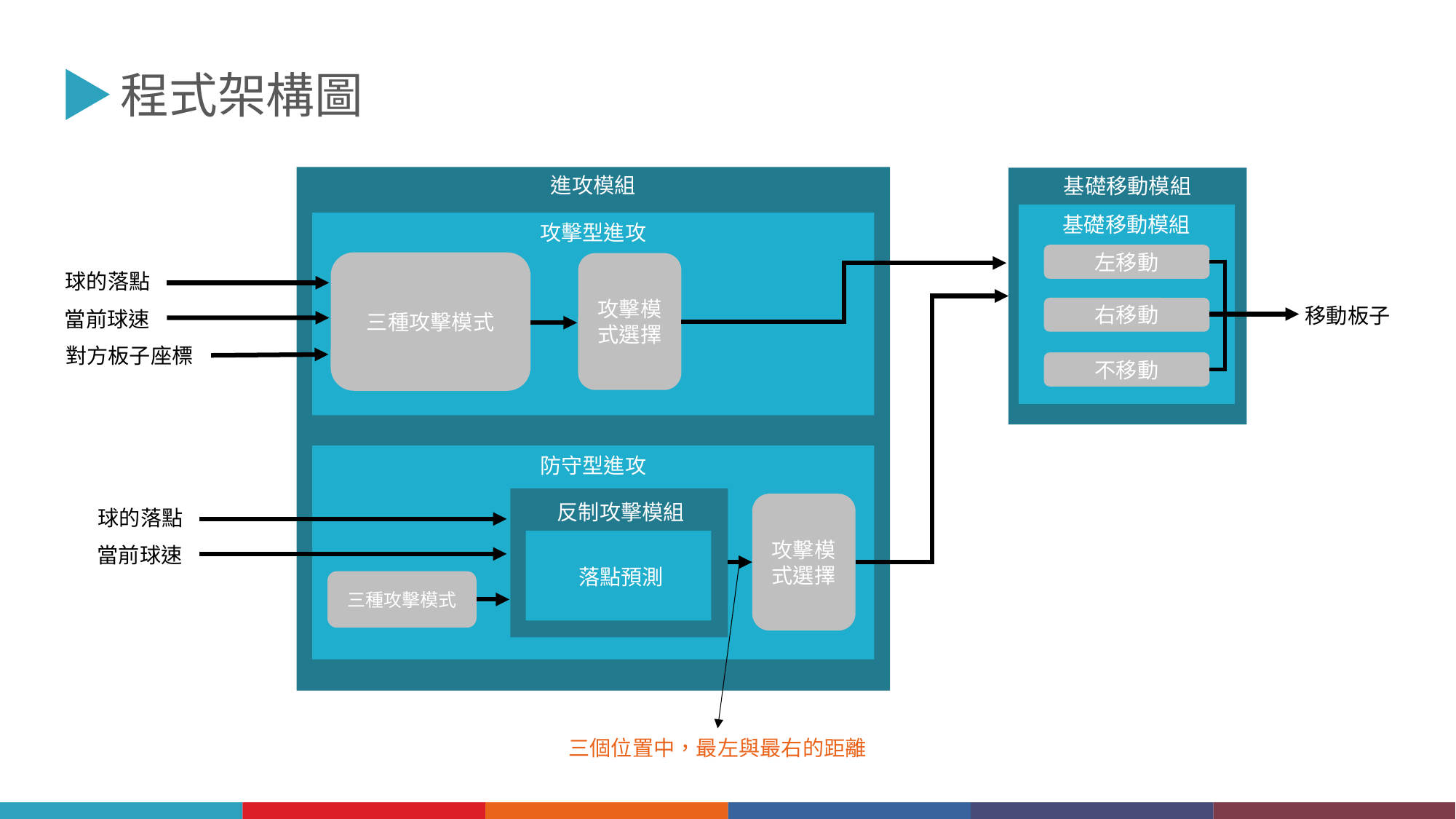

程式架構圖

進攻模組

基礎移動模組

基礎移動模組

攻擊型進攻
左移動
三種攻擊模式
攻擊模式選擇
球的落點
移動板子
右移動
當前球速
對方板子座標
不移動

防守型進攻

反制攻擊模組

落點預測
攻擊模式選擇
球的落點
當前球速
三種攻擊模式
三個位置中，最左與最右的距離